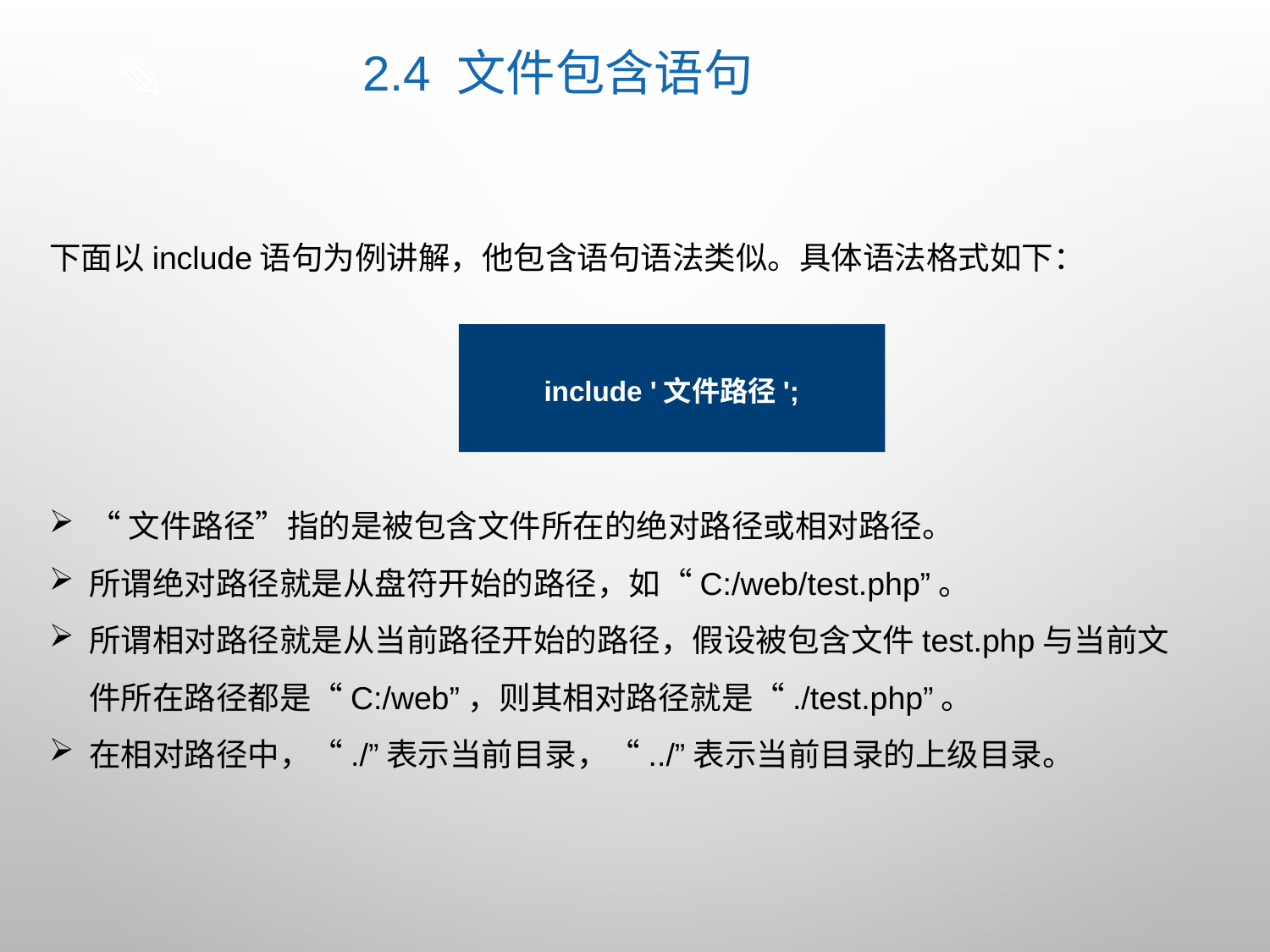

# 2.4 文件包含语句
下面以include语句为例讲解，他包含语句语法类似。具体语法格式如下：

include '文件路径';
“文件路径”指的是被包含文件所在的绝对路径或相对路径。
所谓绝对路径就是从盘符开始的路径，如“C:/web/test.php”。
所谓相对路径就是从当前路径开始的路径，假设被包含文件test.php与当前文件所在路径都是“C:/web”，则其相对路径就是“./test.php”。
在相对路径中，“./”表示当前目录，“../”表示当前目录的上级目录。